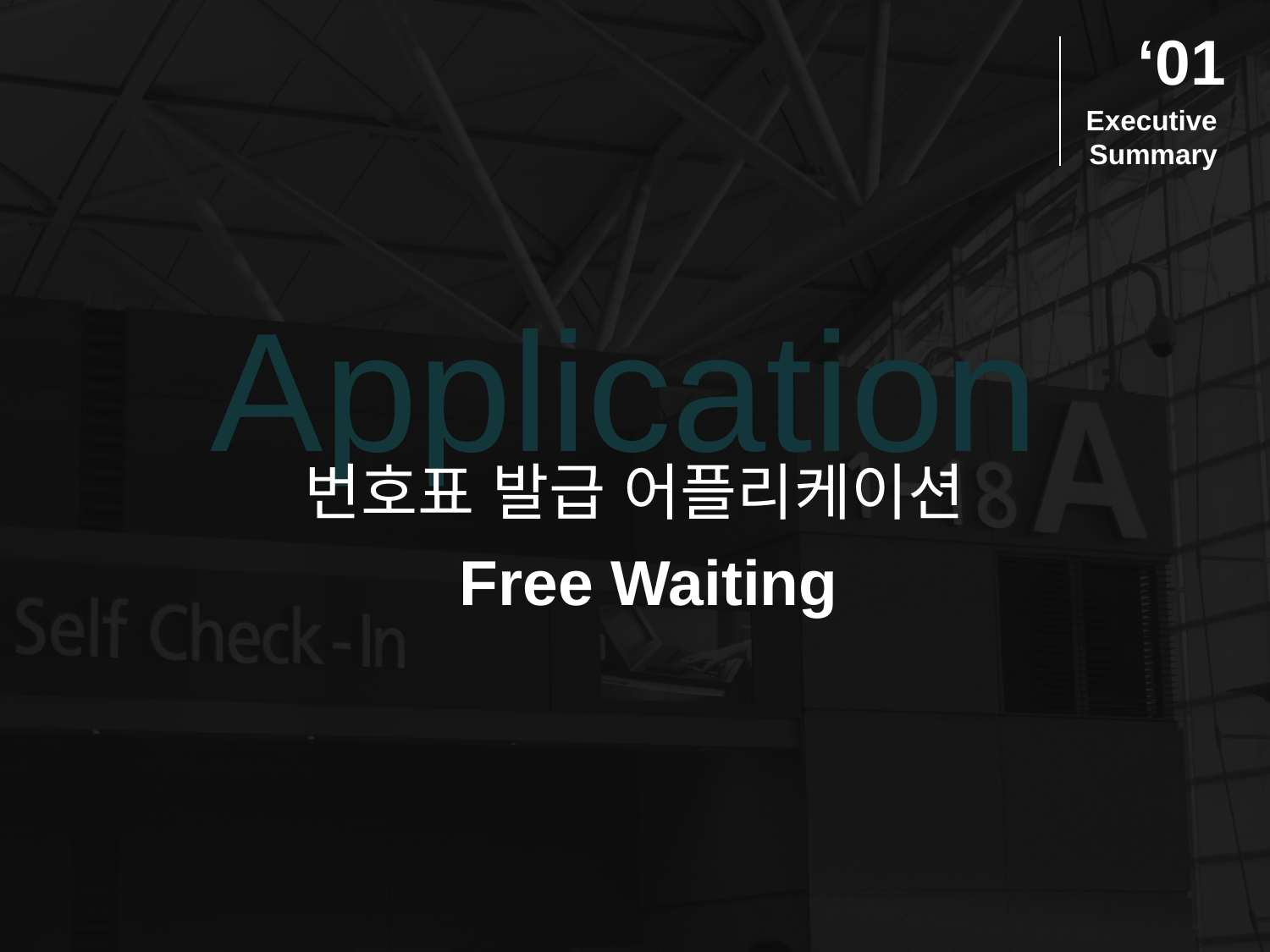

‘01
Executive
Summary
Application
번호표 발급 어플리케이션
Free Waiting